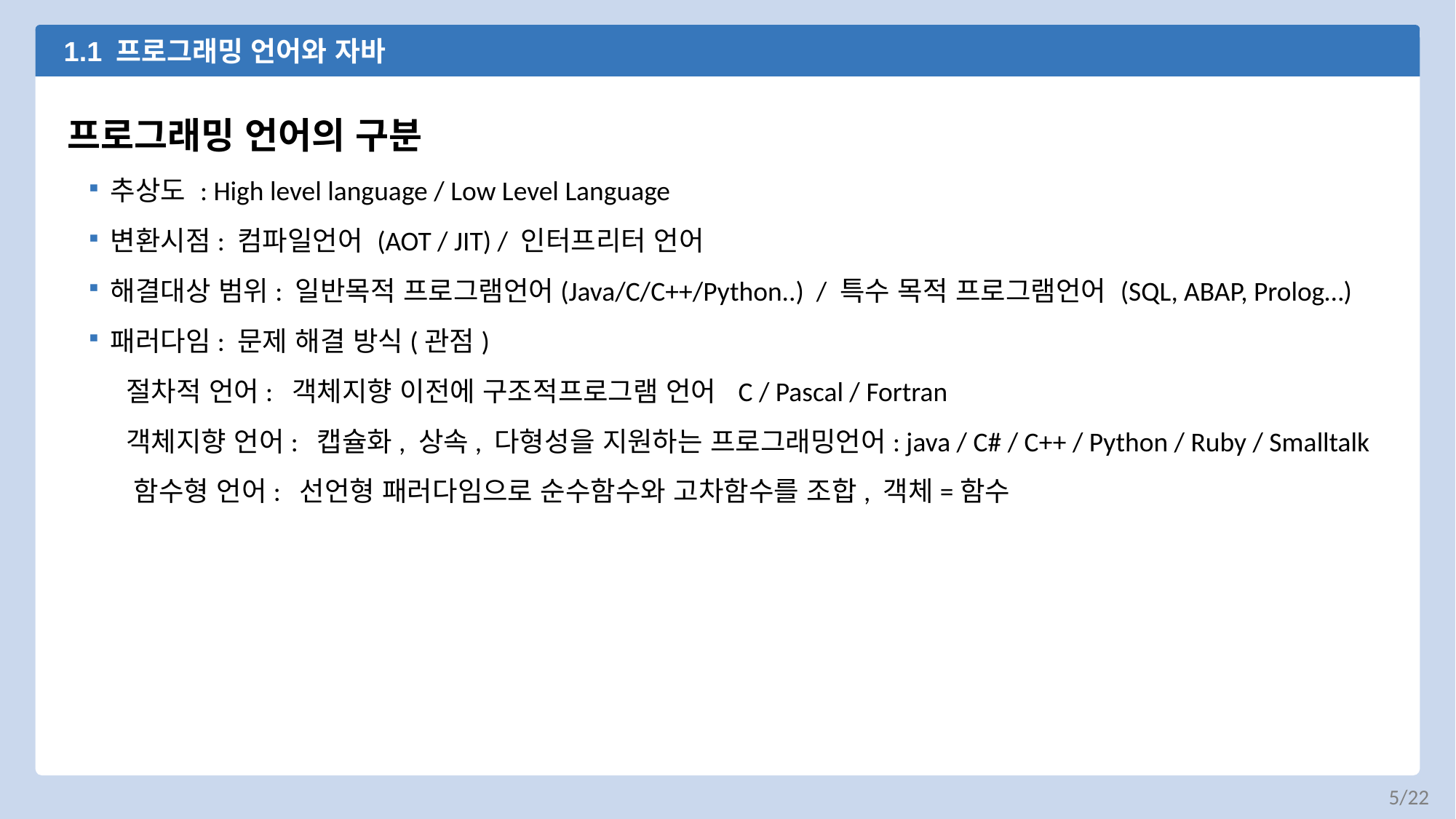

# 1.1 프로그래밍 언어와 자바
프로그래밍 언어의 구분
추상도 : High level language / Low Level Language
변환시점: 컴파일언어 (AOT / JIT) / 인터프리터 언어
해결대상 범위: 일반목적 프로그램언어(Java/C/C++/Python..)  / 특수 목적 프로그램언어 (SQL, ABAP, Prolog…)
패러다임: 문제 해결 방식(관점)
    절차적 언어:  객체지향 이전에 구조적프로그램 언어  C / Pascal / Fortran
    객체지향 언어:  캡슐화, 상속, 다형성을 지원하는 프로그래밍언어: java / C# / C++ / Python / Ruby / Smalltalk
     함수형 언어:  선언형 패러다임으로 순수함수와 고차함수를 조합, 객체=함수